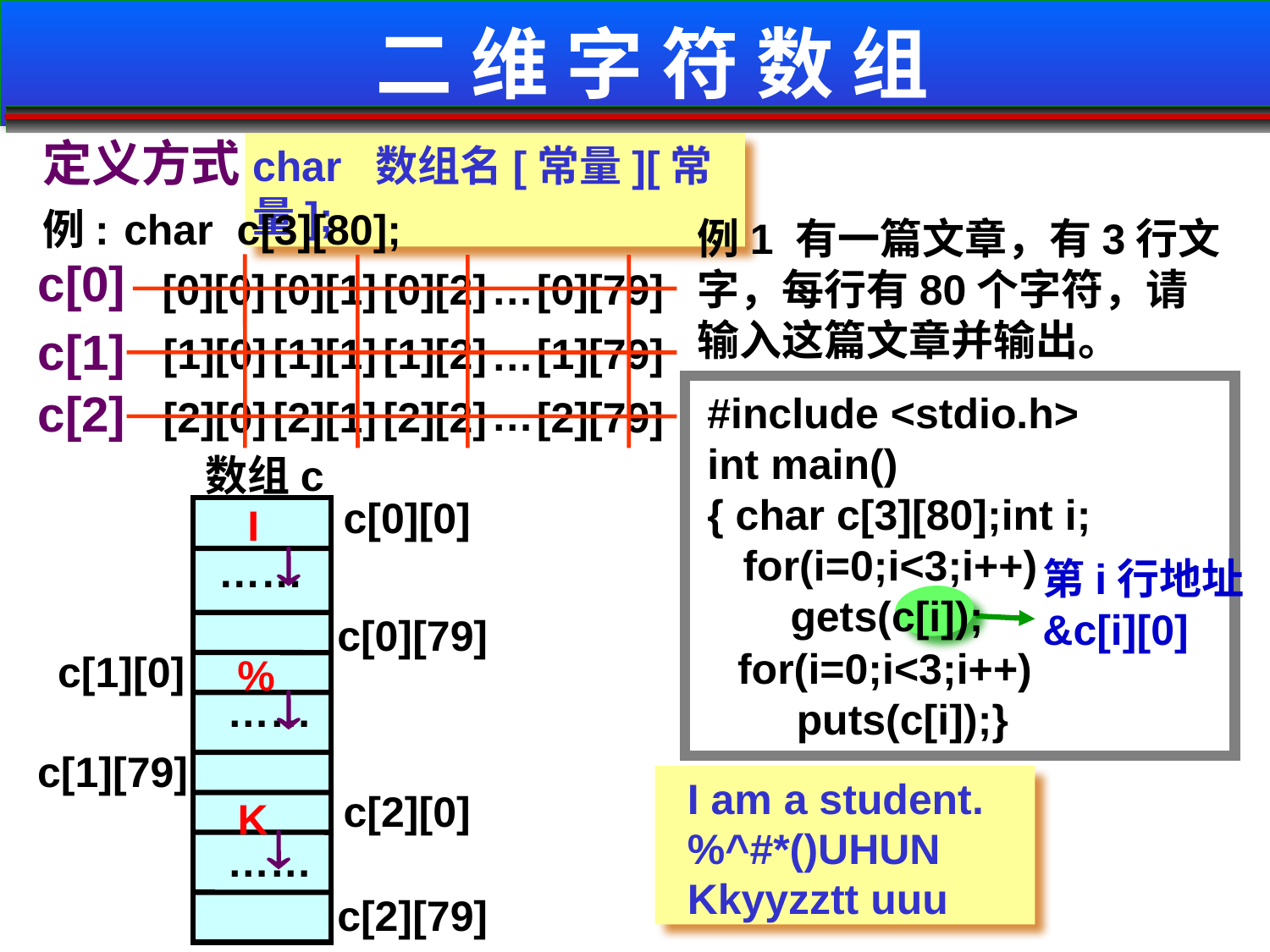

# 二 维 字 符 数 组

  定义方式
char  数组名[常量][常量];
例:
char  c[3][80];
例1 有一篇文章，有3行文字，每行有80个字符，请输入这篇文章并输出。
c[0]
 …
 [0][79]
[0][0]
 [0][1]
 [0][2]

c[1]
 [1][0]
 [1][1]
 [1][2]
 [1][79]
 …

c[2]

#include <stdio.h>
int main()
{ char c[3][80];int i;
   for(i=0;i<3;i++)
       gets(c[i]);
 …
 [2][0]
 [2][1]
 [2][2]
 [2][79]

数组c
c[0][0]
I

↓
……
第i行地址
&c[i][0]

c[0][79]

for(i=0;i<3;i++)
     puts(c[i]);}
c[1][0]
%

↓
……

c[1][79]

I am a student.
c[2][0]
K

↓
%^#*()UHUN
……

Kkyyzztt uuu
c[2][79]